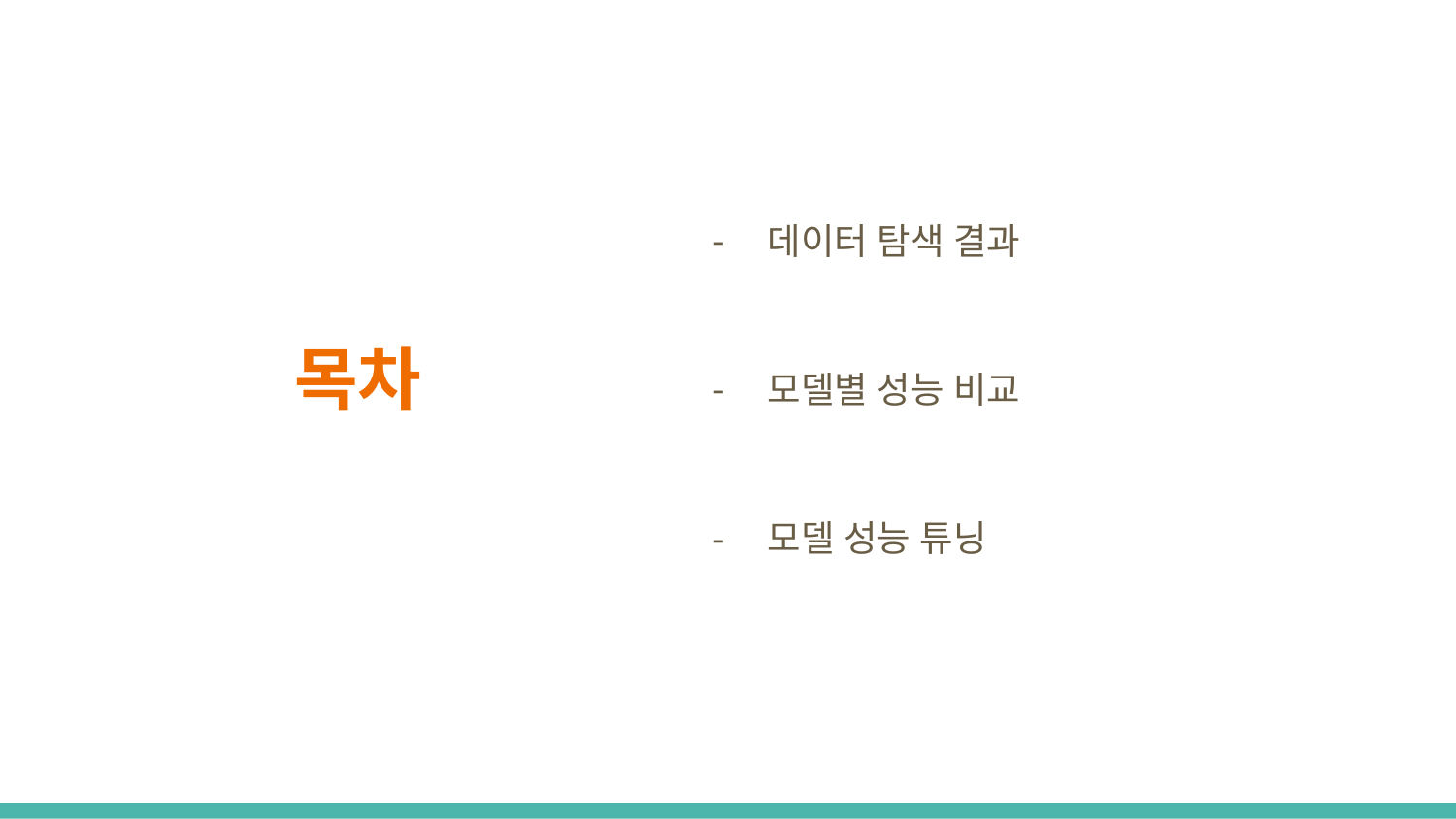

데이터 탐색 결과

모델별 성능 비교

모델 성능 튜닝
# 목차